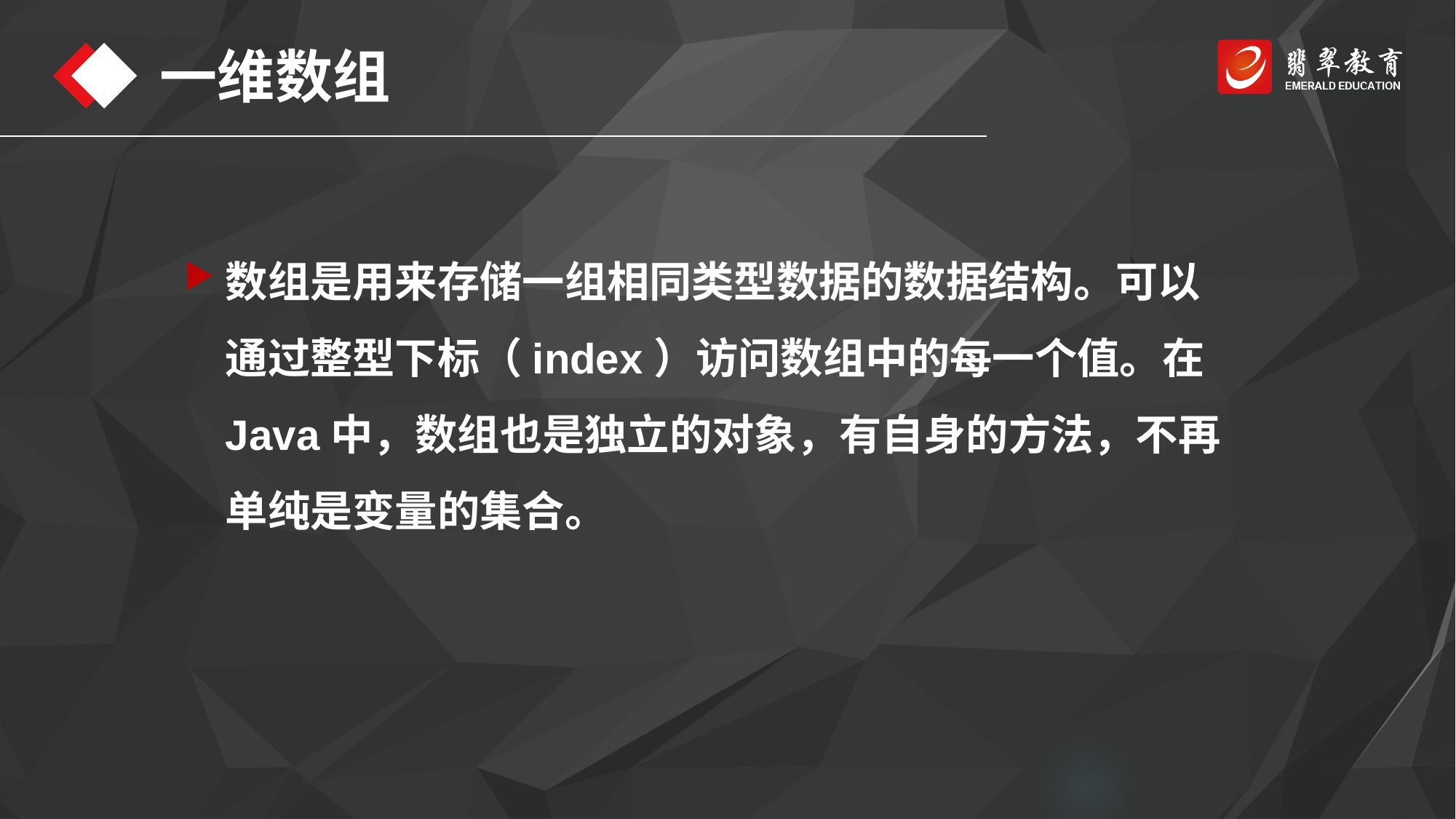

一维数组

数组是用来存储一组相同类型数据的数据结构。可以通过整型下标（index）访问数组中的每一个值。在Java中，数组也是独立的对象，有自身的方法，不再单纯是变量的集合。